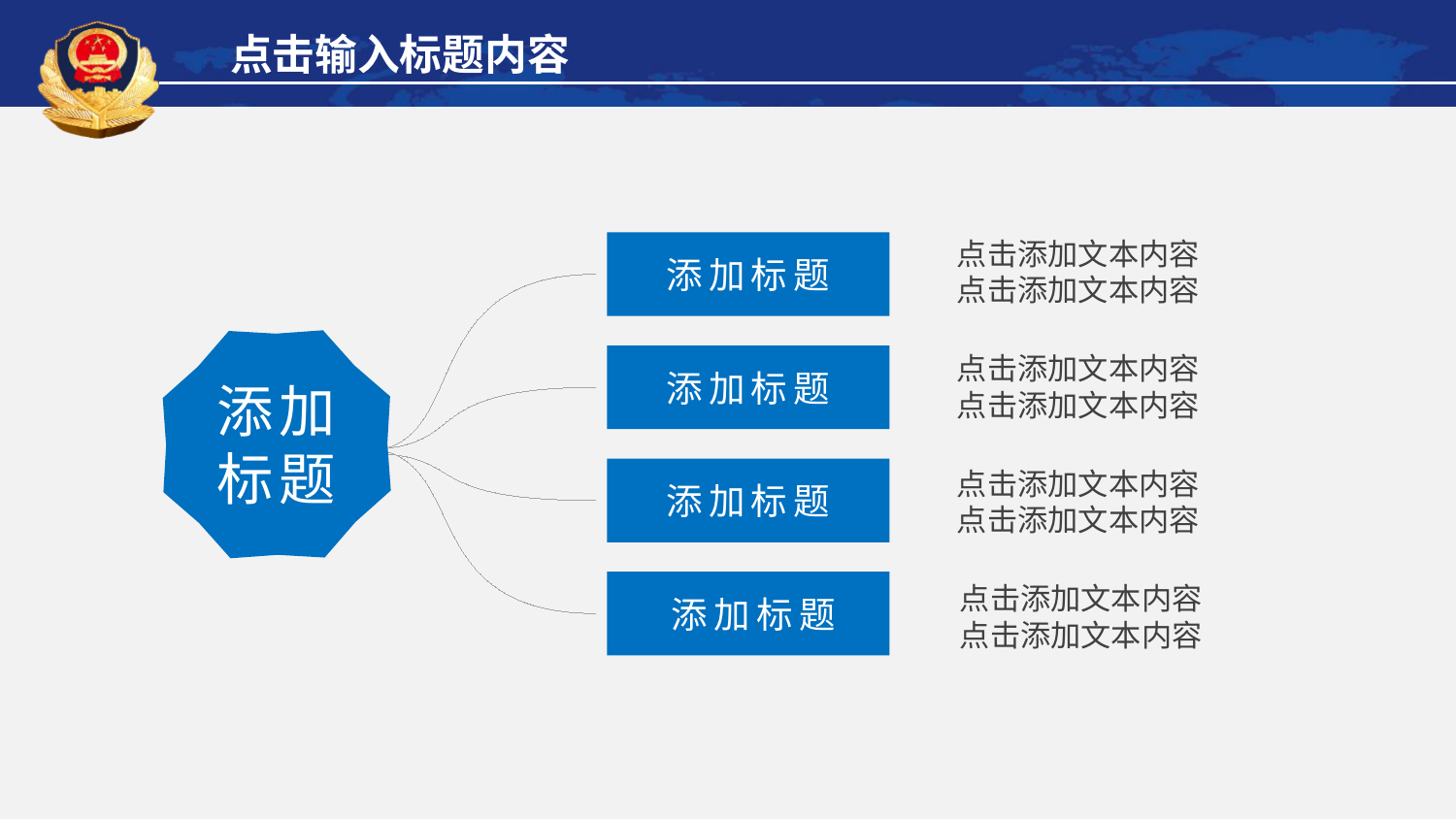

点击输入标题内容
点击添加文本内容
点击添加文本内容

添加标题

添加
标题
点击添加文本内容
点击添加文本内容

添加标题

点击添加文本内容
点击添加文本内容

添加标题

添加标题
点击添加文本内容
点击添加文本内容
延时符